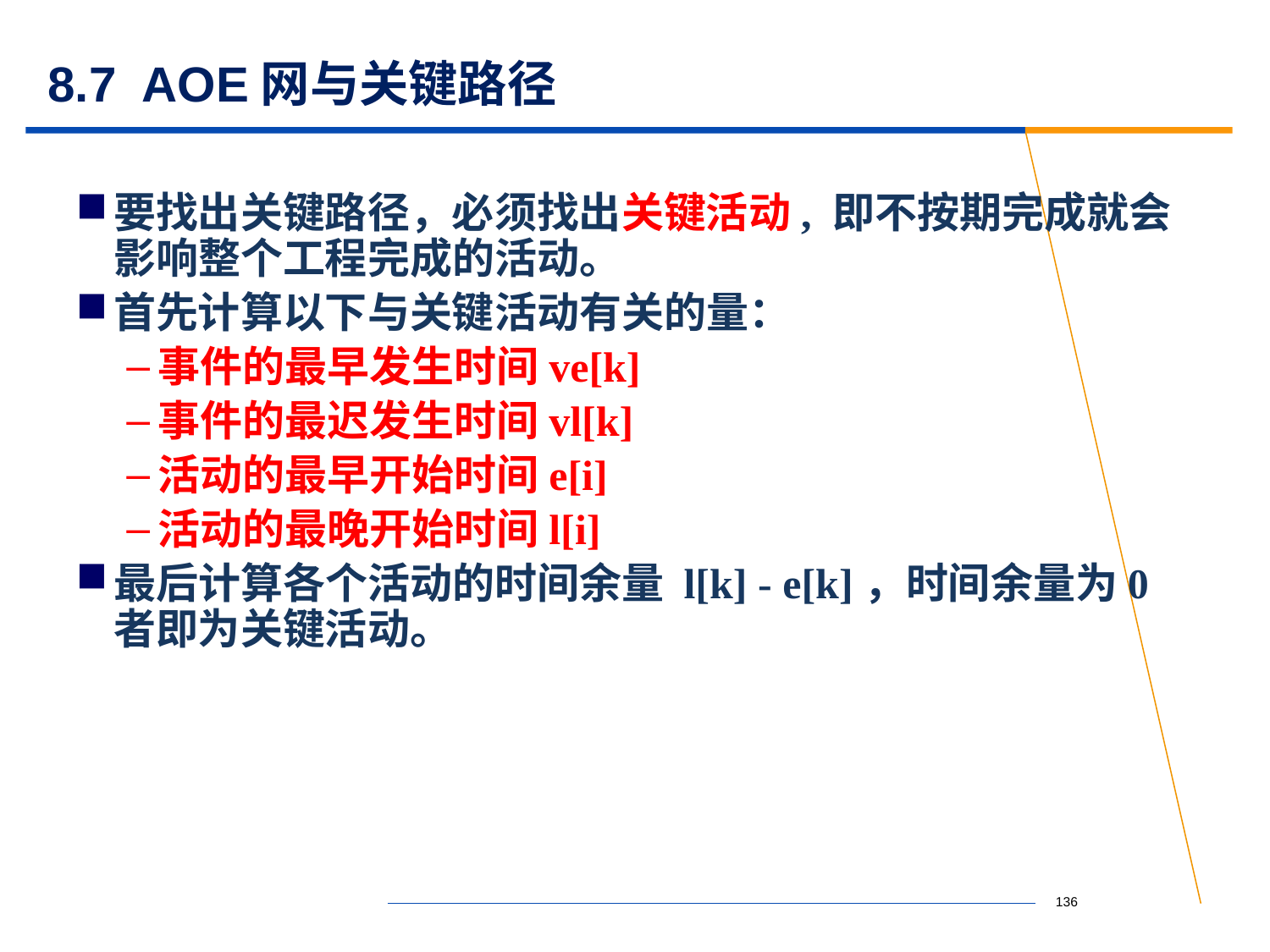

# 8.7  AOE网与关键路径
要找出关键路径，必须找出关键活动, 即不按期完成就会影响整个工程完成的活动。
首先计算以下与关键活动有关的量：
事件的最早发生时间ve[k]
事件的最迟发生时间vl[k]
活动的最早开始时间e[i]
活动的最晚开始时间l[i]
最后计算各个活动的时间余量 l[k] - e[k]，时间余量为0者即为关键活动。